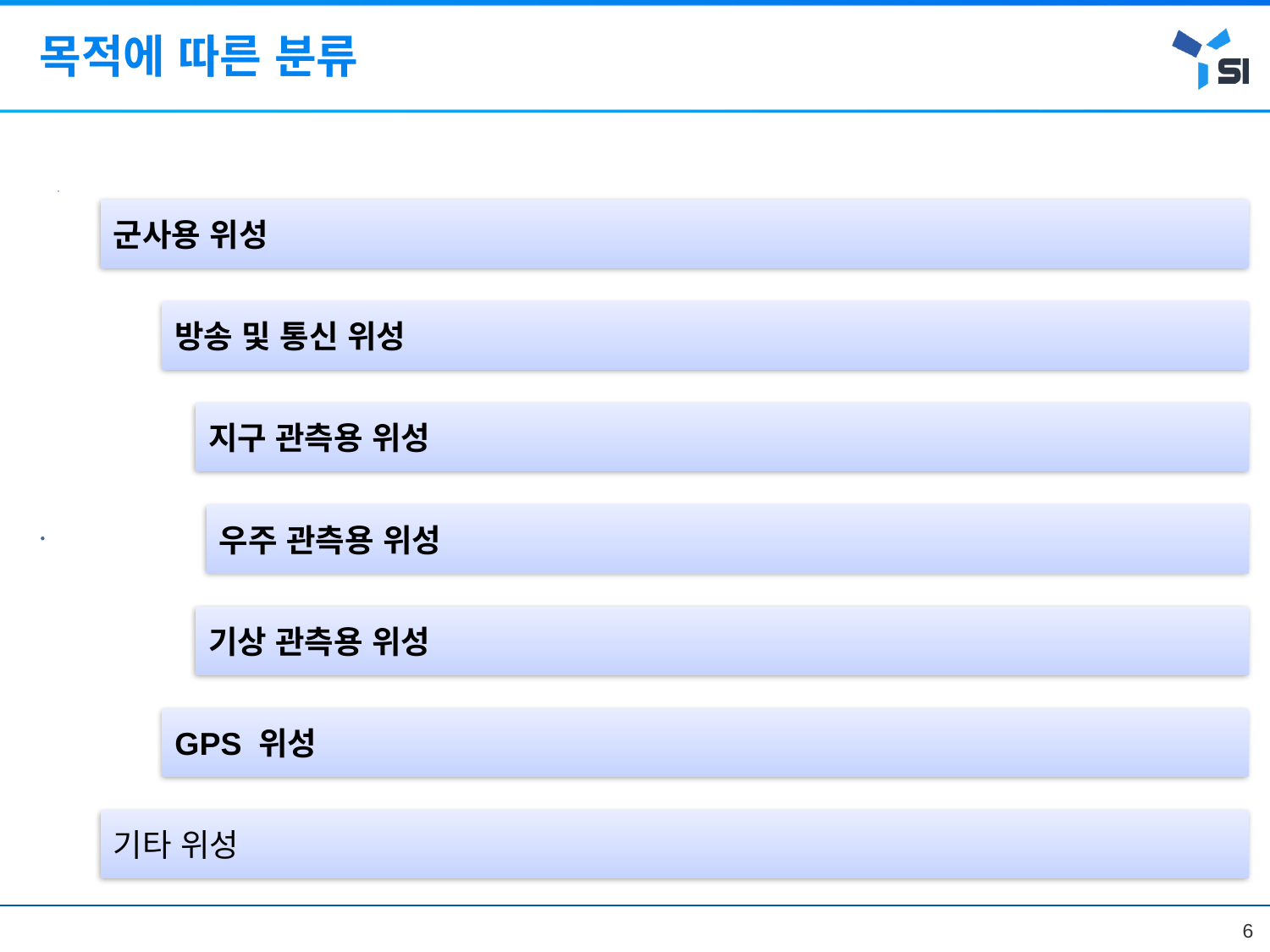

# 목적에 따른 분류
군사용 위성
방송 및 통신 위성
우주 관측용 위성
기상 관측용 위성
GPS 위성
기타 위성
지구 관측용 위성